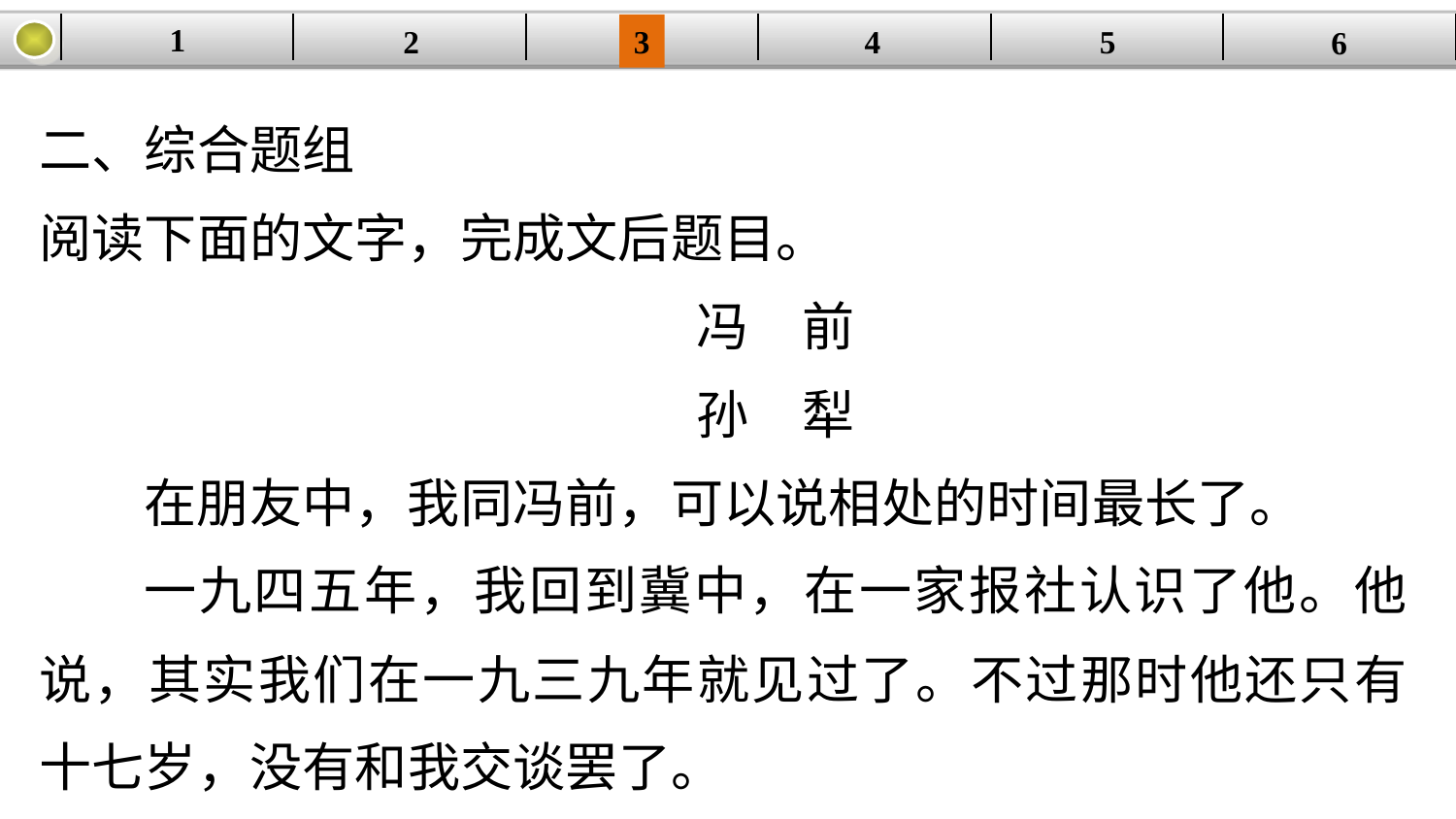

1
|  |  |  |  |  |  |
| --- | --- | --- | --- | --- | --- |
2
3
4
5
6

二、综合题组
阅读下面的文字，完成文后题目。
冯　前
孙　犁
在朋友中，我同冯前，可以说相处的时间最长了。
一九四五年，我回到冀中，在一家报社认识了他。他说，其实我们在一九三九年就见过了。不过那时他还只有十七岁，没有和我交谈罢了。